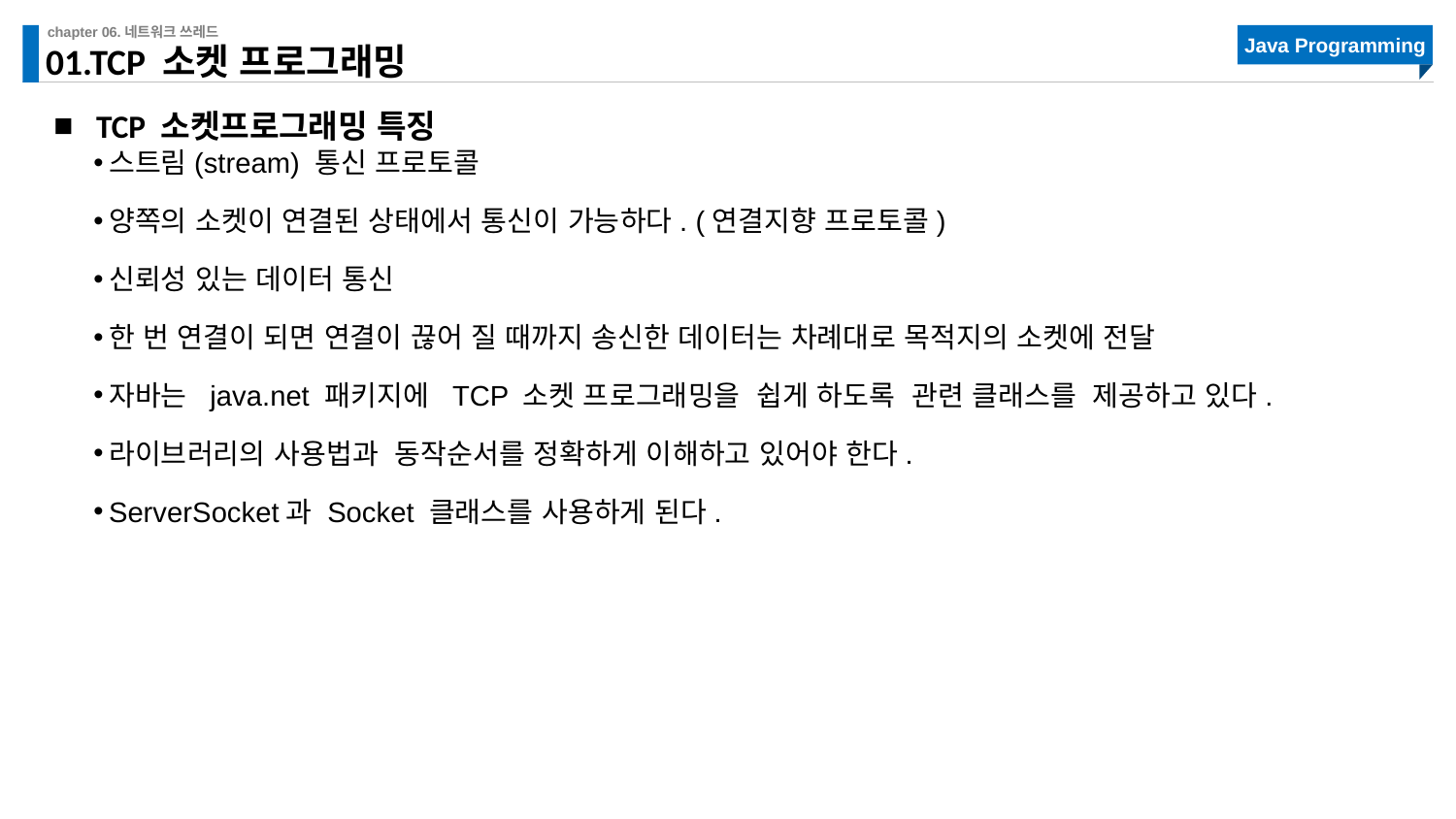

# 01.TCP 소켓 프로그래밍
TCP 소켓프로그래밍 특징
스트림(stream) 통신 프로토콜
양쪽의 소켓이 연결된 상태에서 통신이 가능하다. (연결지향 프로토콜)
신뢰성 있는 데이터 통신
한 번 연결이 되면 연결이 끊어 질 때까지 송신한 데이터는 차례대로 목적지의 소켓에 전달
자바는  java.net 패키지에  TCP 소켓 프로그래밍을  쉽게 하도록  관련 클래스를  제공하고 있다.
라이브러리의 사용법과  동작순서를 정확하게 이해하고 있어야 한다.
ServerSocket과 Socket 클래스를 사용하게 된다.